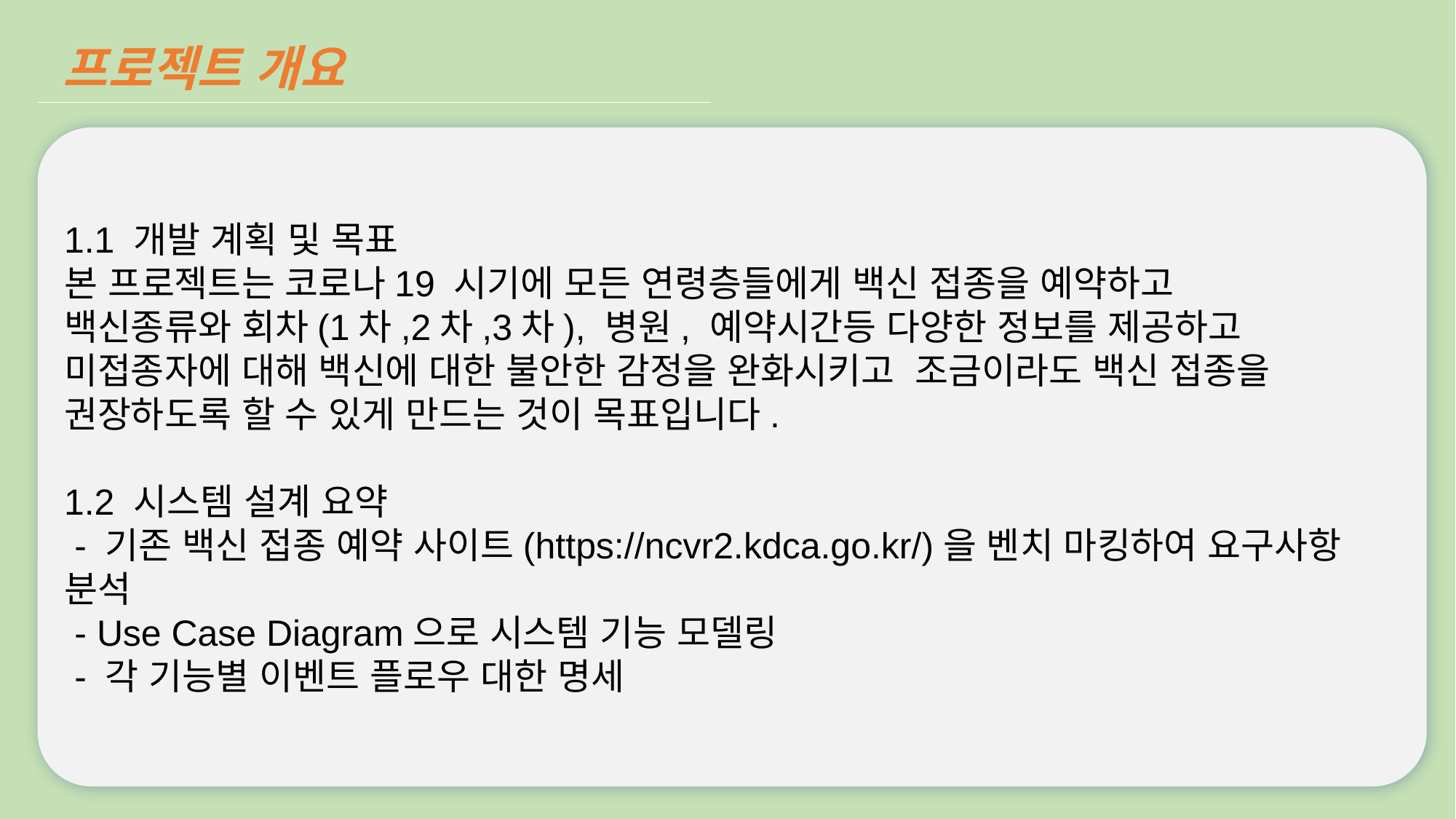

프로젝트 개요

1.1 개발 계획 및 목표
본 프로젝트는 코로나19 시기에 모든 연령층들에게 백신 접종을 예약하고
백신종류와 회차(1차,2차,3차), 병원, 예약시간등 다양한 정보를 제공하고
미접종자에 대해 백신에 대한 불안한 감정을 완화시키고  조금이라도 백신 접종을
권장하도록 할 수 있게 만드는 것이 목표입니다.

1.2 시스템 설계 요약
 - 기존 백신 접종 예약 사이트(https://ncvr2.kdca.go.kr/)을 벤치 마킹하여 요구사항 분석
 - Use Case Diagram으로 시스템 기능 모델링
 - 각 기능별 이벤트 플로우 대한 명세